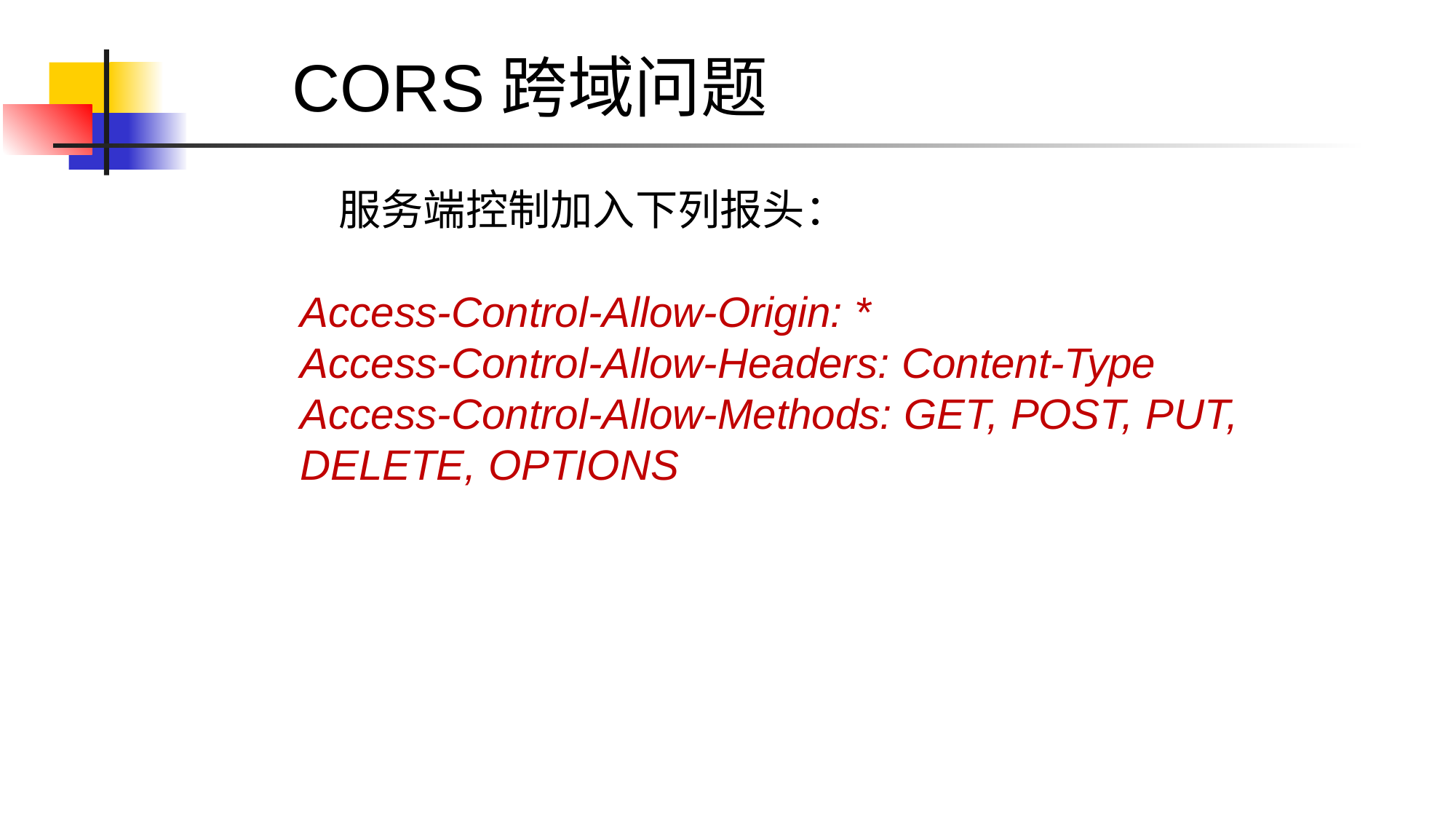

CORS跨域问题
   服务端控制加入下列报头：

Access-Control-Allow-Origin: *
Access-Control-Allow-Headers: Content-Type
Access-Control-Allow-Methods: GET, POST, PUT, DELETE, OPTIONS